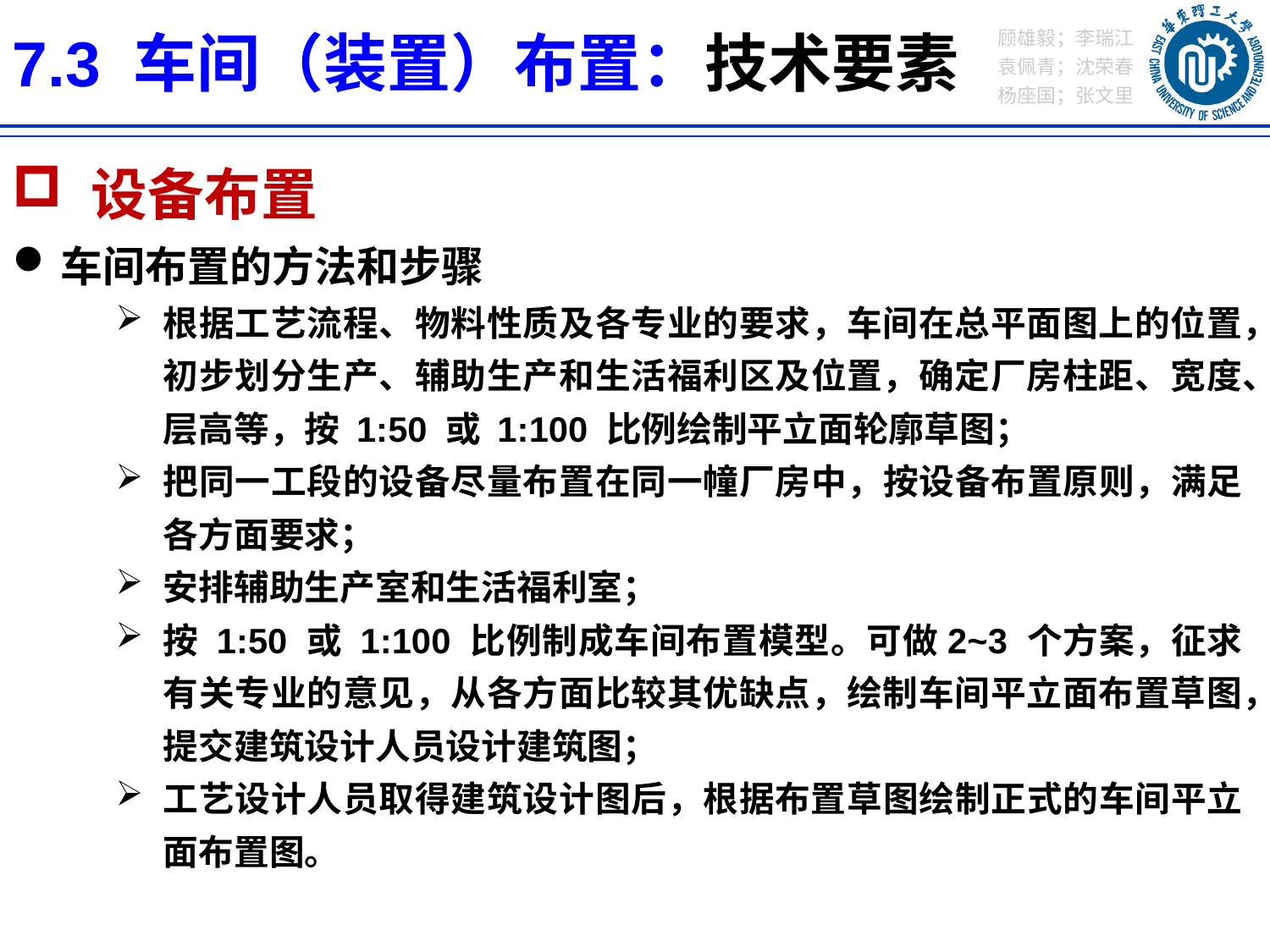

7.3 车间（装置）布置：技术要素
 设备布置
车间布置的方法和步骤
根据工艺流程、物料性质及各专业的要求，车间在总平面图上的位置，初步划分生产、辅助生产和生活福利区及位置，确定厂房柱距、宽度、层高等，按 1:50 或 1:100 比例绘制平立面轮廓草图；
把同一工段的设备尽量布置在同一幢厂房中，按设备布置原则，满足各方面要求；
安排辅助生产室和生活福利室；
按 1:50 或 1:100 比例制成车间布置模型。可做2~3 个方案，征求有关专业的意见，从各方面比较其优缺点，绘制车间平立面布置草图，提交建筑设计人员设计建筑图；
工艺设计人员取得建筑设计图后，根据布置草图绘制正式的车间平立面布置图。